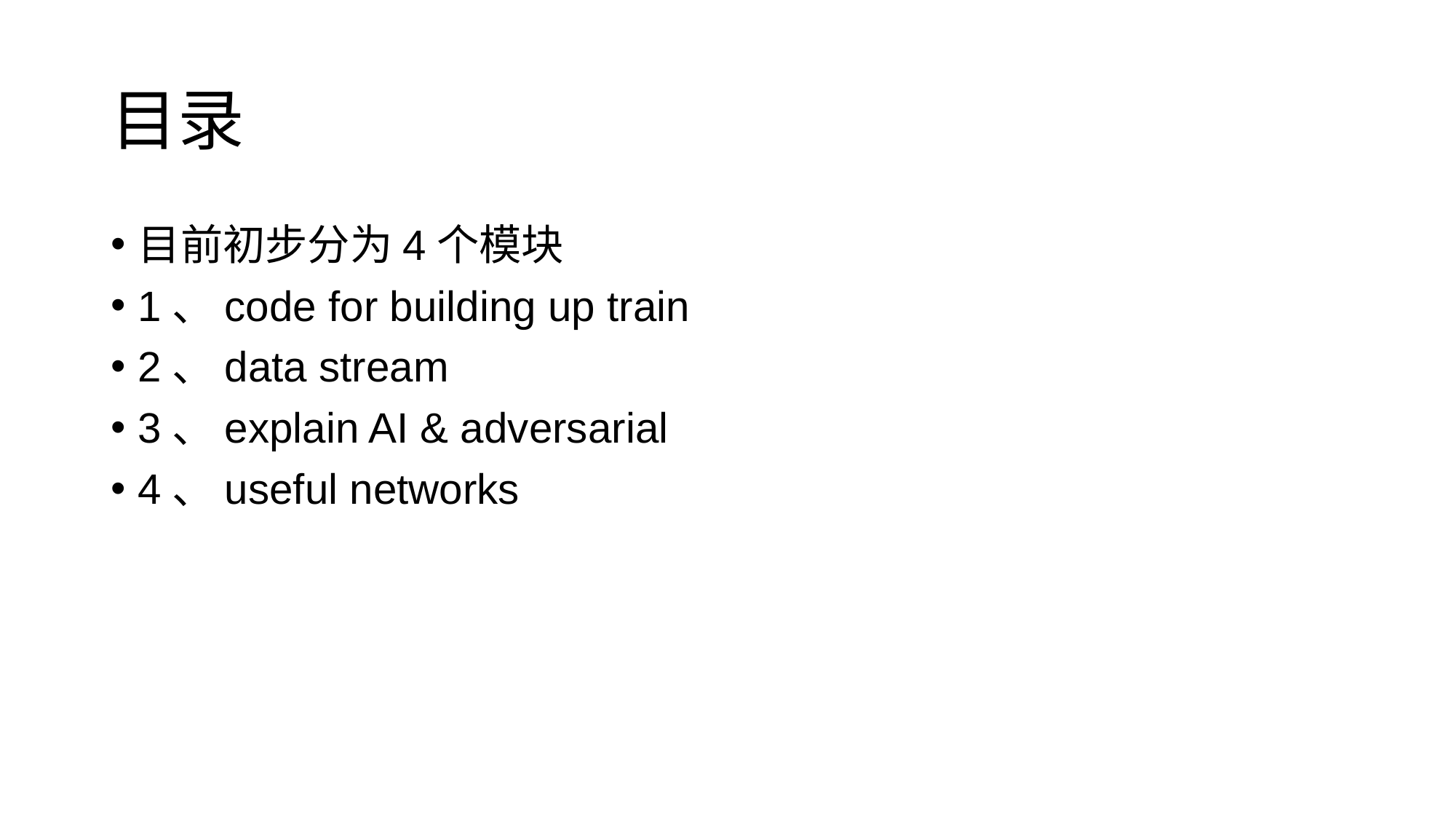

# 目录
目前初步分为4个模块
1、code for building up train
2、data stream
3、explain AI & adversarial
4、useful networks